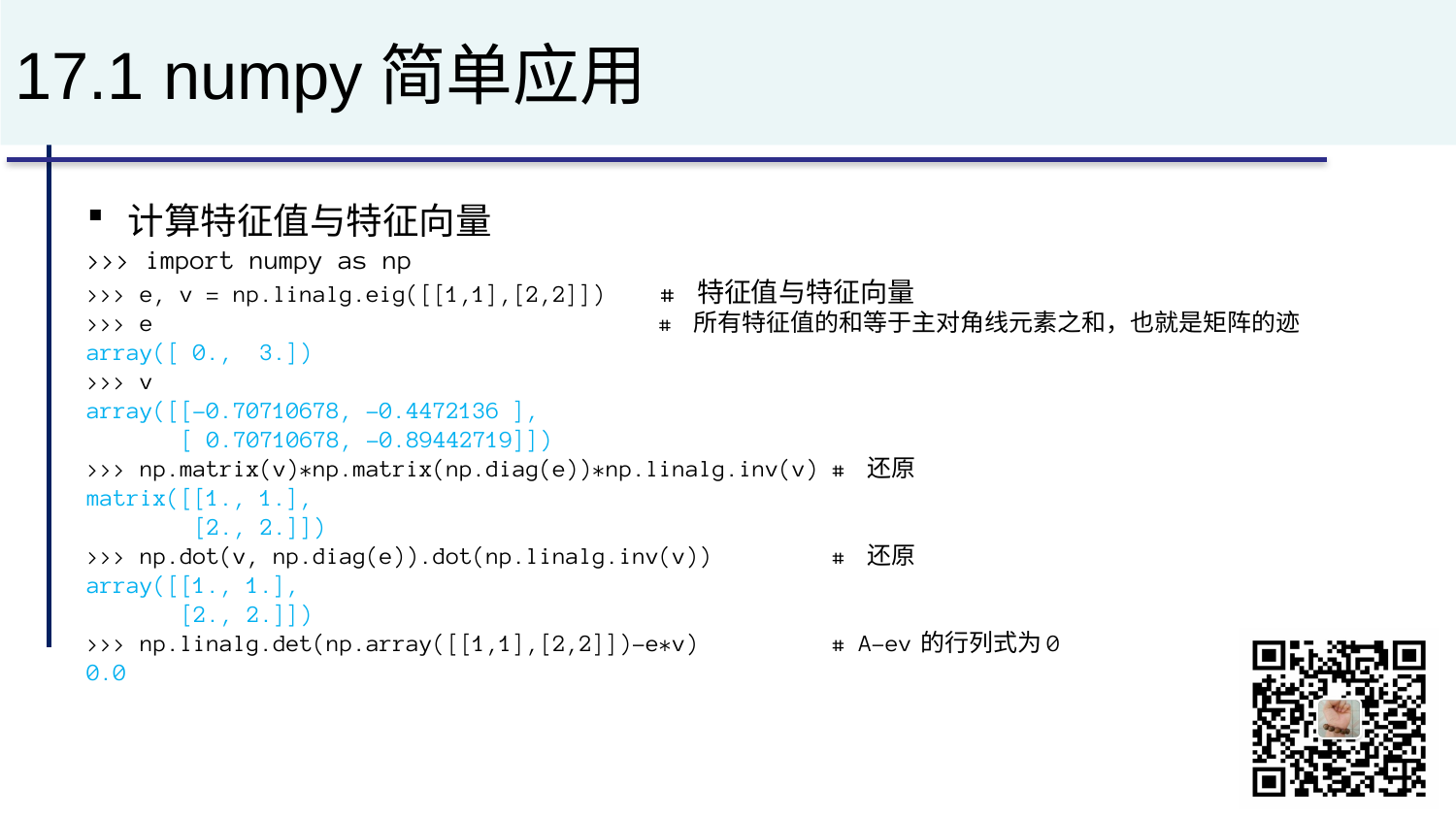

# 17.1 numpy简单应用
计算特征值与特征向量
>>> import numpy as np
>>> e, v = np.linalg.eig([[1,1],[2,2]])    # 特征值与特征向量
>>> e                                      # 所有特征值的和等于主对角线元素之和，也就是矩阵的迹
array([ 0.,  3.])
>>> v
array([[-0.70710678, -0.4472136 ],
       [ 0.70710678, -0.89442719]])
>>> np.matrix(v)*np.matrix(np.diag(e))*np.linalg.inv(v) # 还原
matrix([[1., 1.],
        [2., 2.]])
>>> np.dot(v, np.diag(e)).dot(np.linalg.inv(v))         # 还原
array([[1., 1.],
       [2., 2.]])
>>> np.linalg.det(np.array([[1,1],[2,2]])-e*v)          # A-ev的行列式为0
0.0